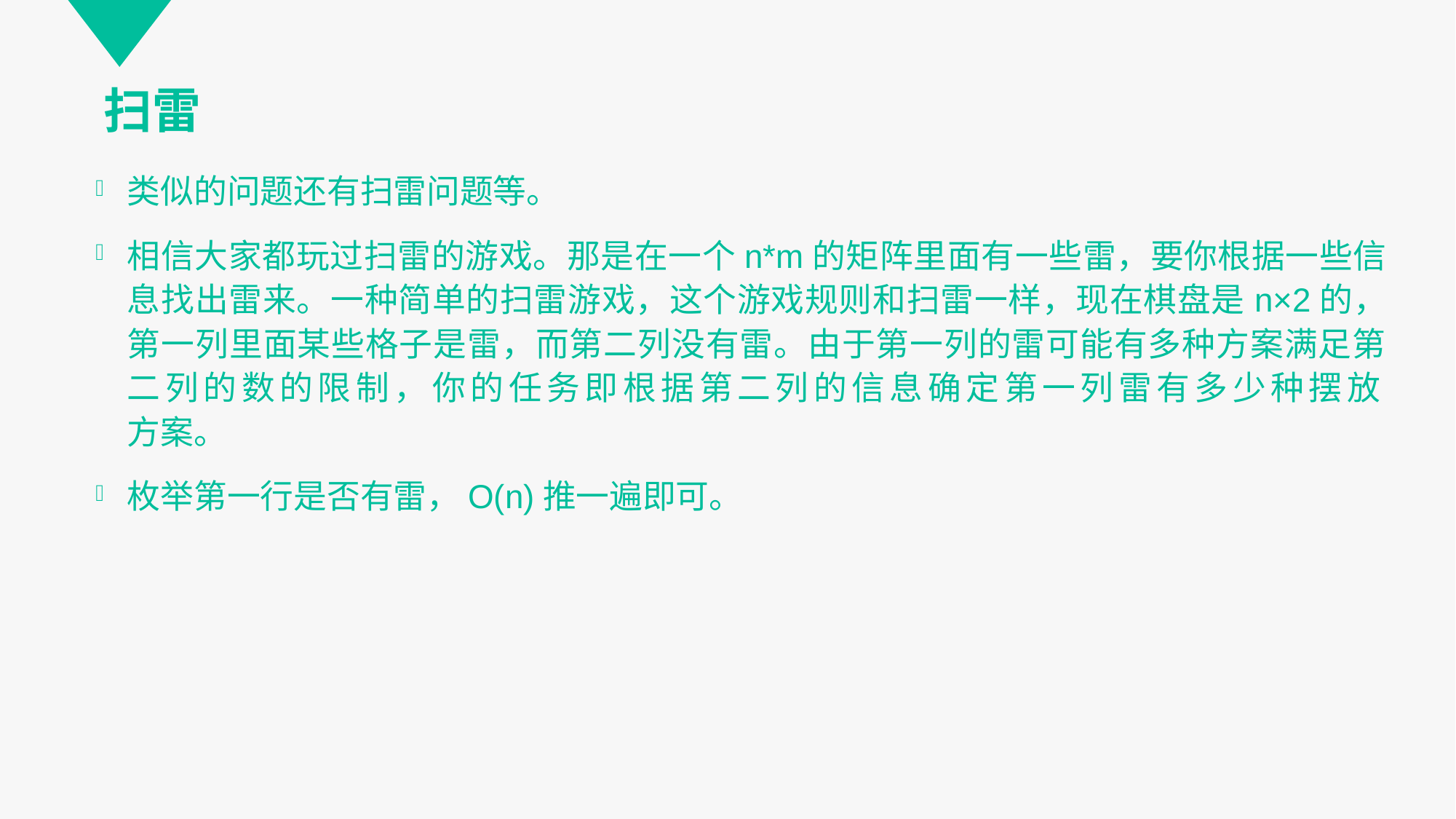

# 扫雷
类似的问题还有扫雷问题等。
相信大家都玩过扫雷的游戏。那是在一个n*m的矩阵里面有一些雷，要你根据一些信息找出雷来。一种简单的扫雷游戏，这个游戏规则和扫雷一样，现在棋盘是n×2的，第一列里面某些格子是雷，而第二列没有雷。由于第一列的雷可能有多种方案满足第二列的数的限制，你的任务即根据第二列的信息确定第一列雷有多少种摆放
方案。
枚举第一行是否有雷，O(n)推一遍即可。